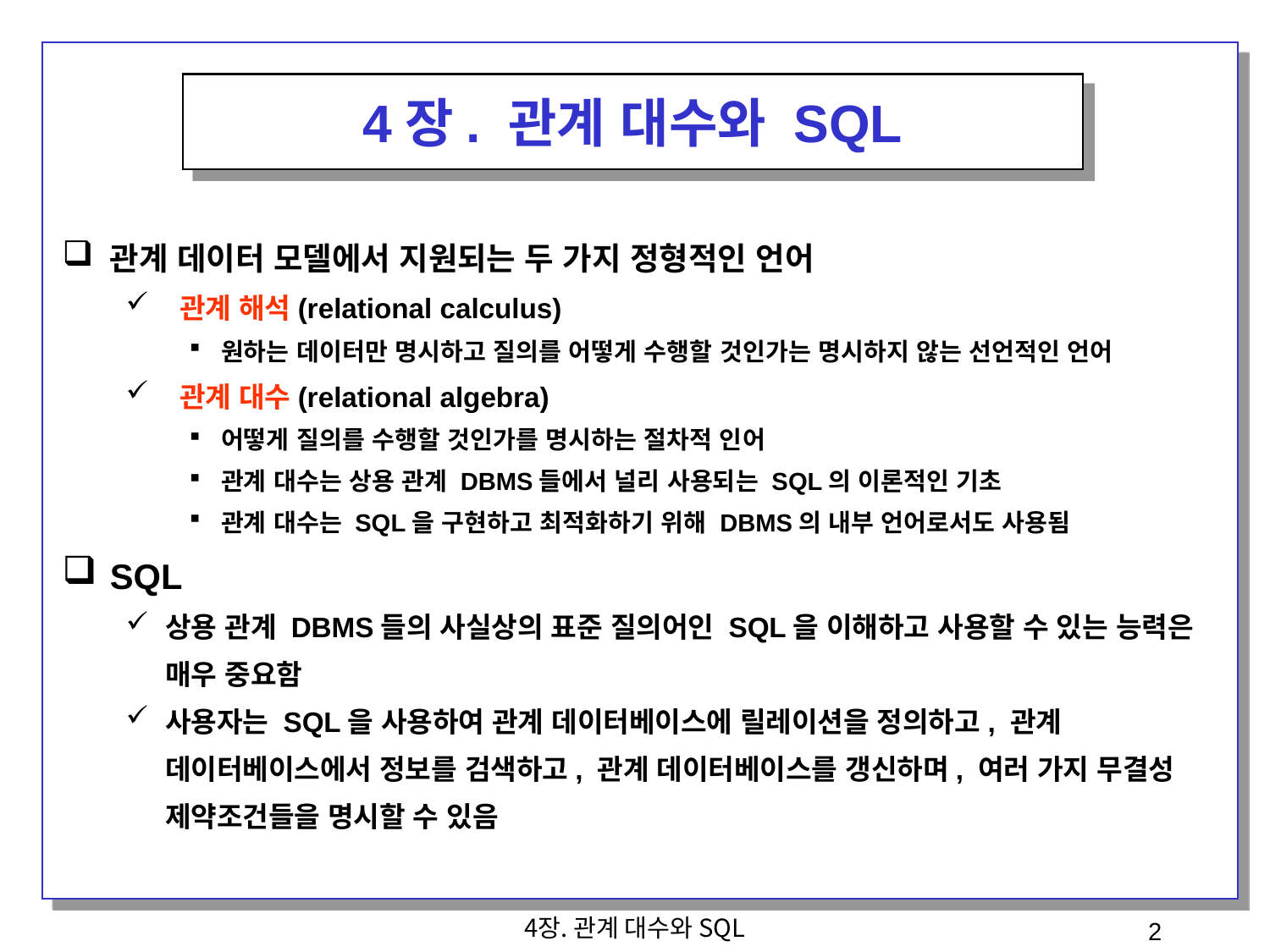

4장. 관계 대수와 SQL
관계 데이터 모델에서 지원되는 두 가지 정형적인 언어
 관계 해석(relational calculus)
원하는 데이터만 명시하고 질의를 어떻게 수행할 것인가는 명시하지 않는 선언적인 언어
 관계 대수(relational algebra)
어떻게 질의를 수행할 것인가를 명시하는 절차적 인어
관계 대수는 상용 관계 DBMS들에서 널리 사용되는 SQL의 이론적인 기초
관계 대수는 SQL을 구현하고 최적화하기 위해 DBMS의 내부 언어로서도 사용됨
SQL
상용 관계 DBMS들의 사실상의 표준 질의어인 SQL을 이해하고 사용할 수 있는 능력은 매우 중요함
사용자는 SQL을 사용하여 관계 데이터베이스에 릴레이션을 정의하고, 관계 데이터베이스에서 정보를 검색하고, 관계 데이터베이스를 갱신하며, 여러 가지 무결성 제약조건들을 명시할 수 있음
4장. 관계 대수와 SQL
2